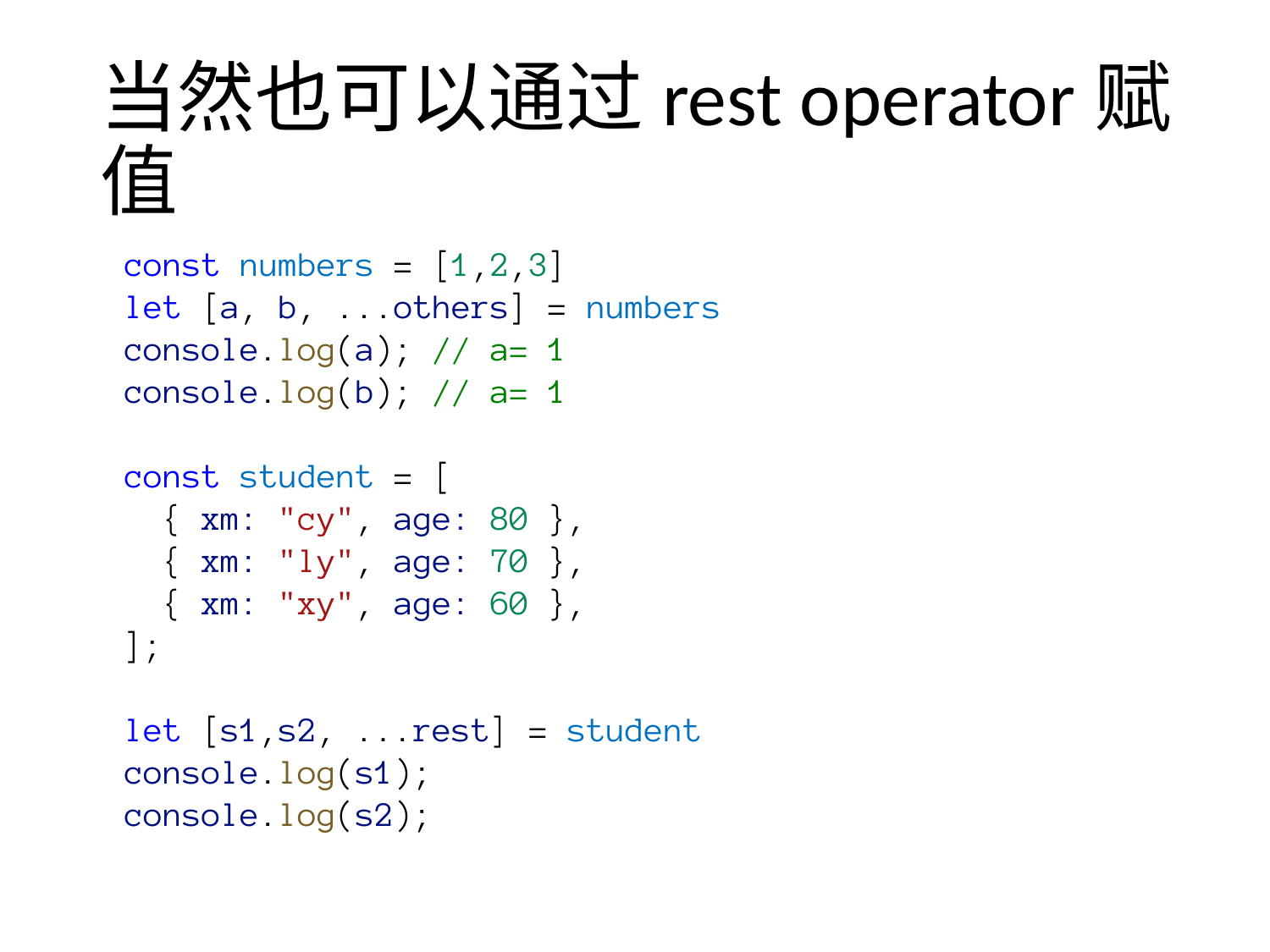

# 当然也可以通过rest operator赋值
const numbers = [1,2,3]
let [a, b, ...others] = numbers
console.log(a); // a= 1
console.log(b); // a= 1
const student = [
  { xm: "cy", age: 80 },
  { xm: "ly", age: 70 },
  { xm: "xy", age: 60 },
];
let [s1,s2, ...rest] = student
console.log(s1);
console.log(s2);